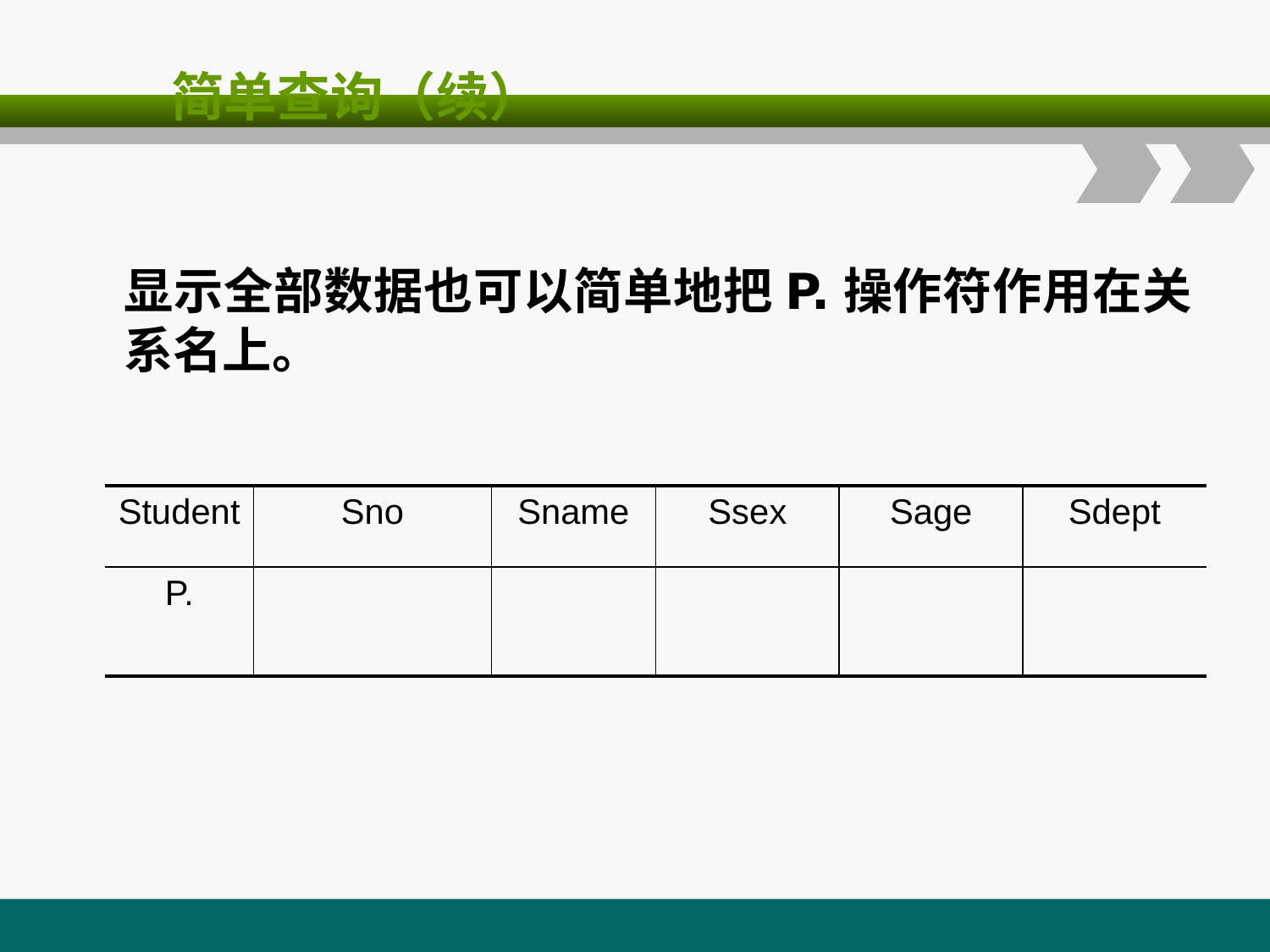

# 简单查询（续）
   显示全部数据也可以简单地把P.操作符作用在关系名上。
| Student | Sno | Sname | Ssex | Sage | Sdept |
| --- | --- | --- | --- | --- | --- |
| P. |  |  |  |  |  |